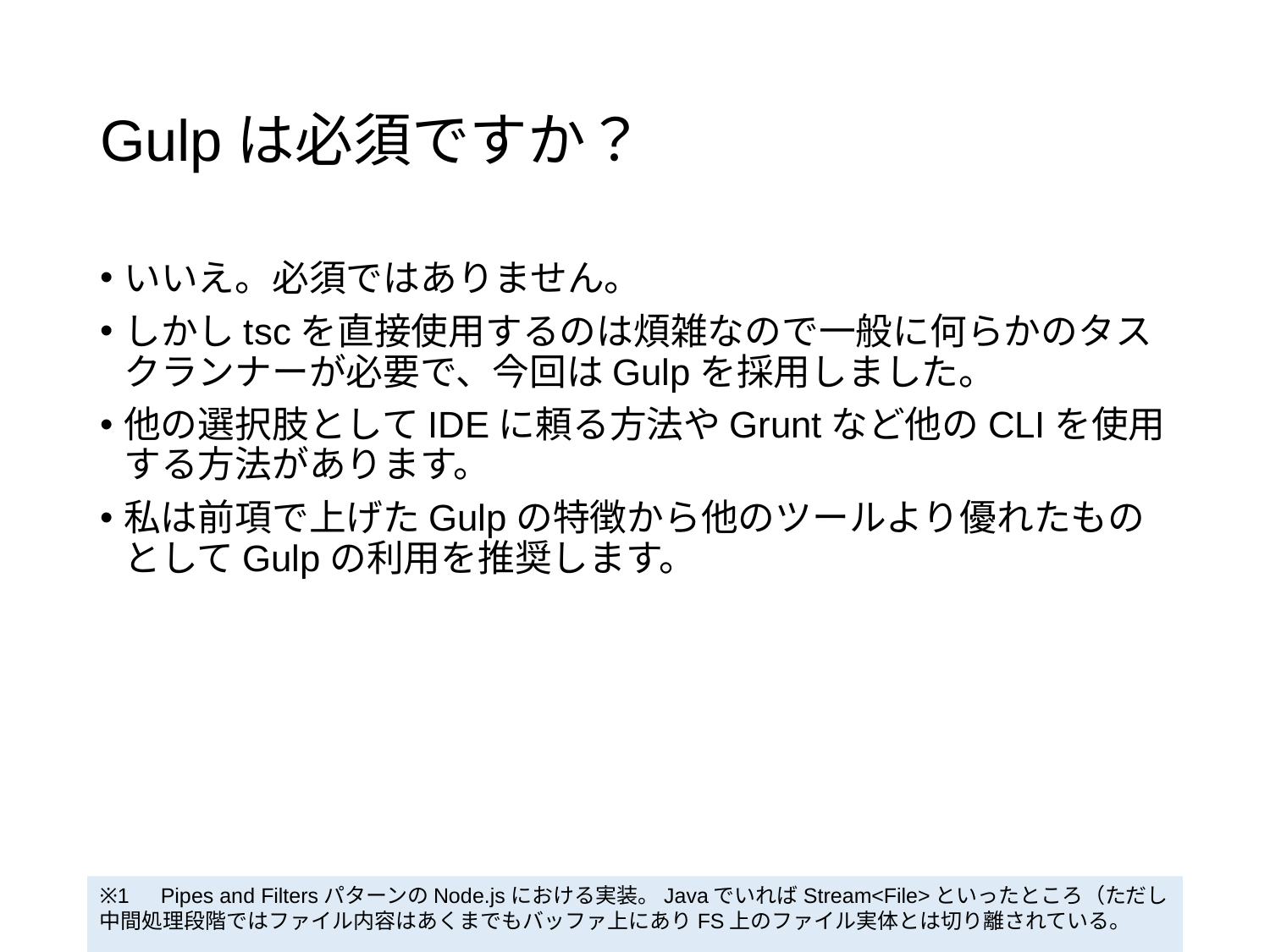

# Gulpは必須ですか？
いいえ。必須ではありません。
しかしtscを直接使用するのは煩雑なので一般に何らかのタスクランナーが必要で、今回はGulpを採用しました。
他の選択肢としてIDEに頼る方法やGruntなど他のCLIを使用する方法があります。
私は前項で上げたGulpの特徴から他のツールより優れたものとしてGulpの利用を推奨します。

※1　Pipes and FiltersパターンのNode.jsにおける実装。JavaでいればStream<File>といったところ（ただし中間処理段階ではファイル内容はあくまでもバッファ上にありFS上のファイル実体とは切り離されている。